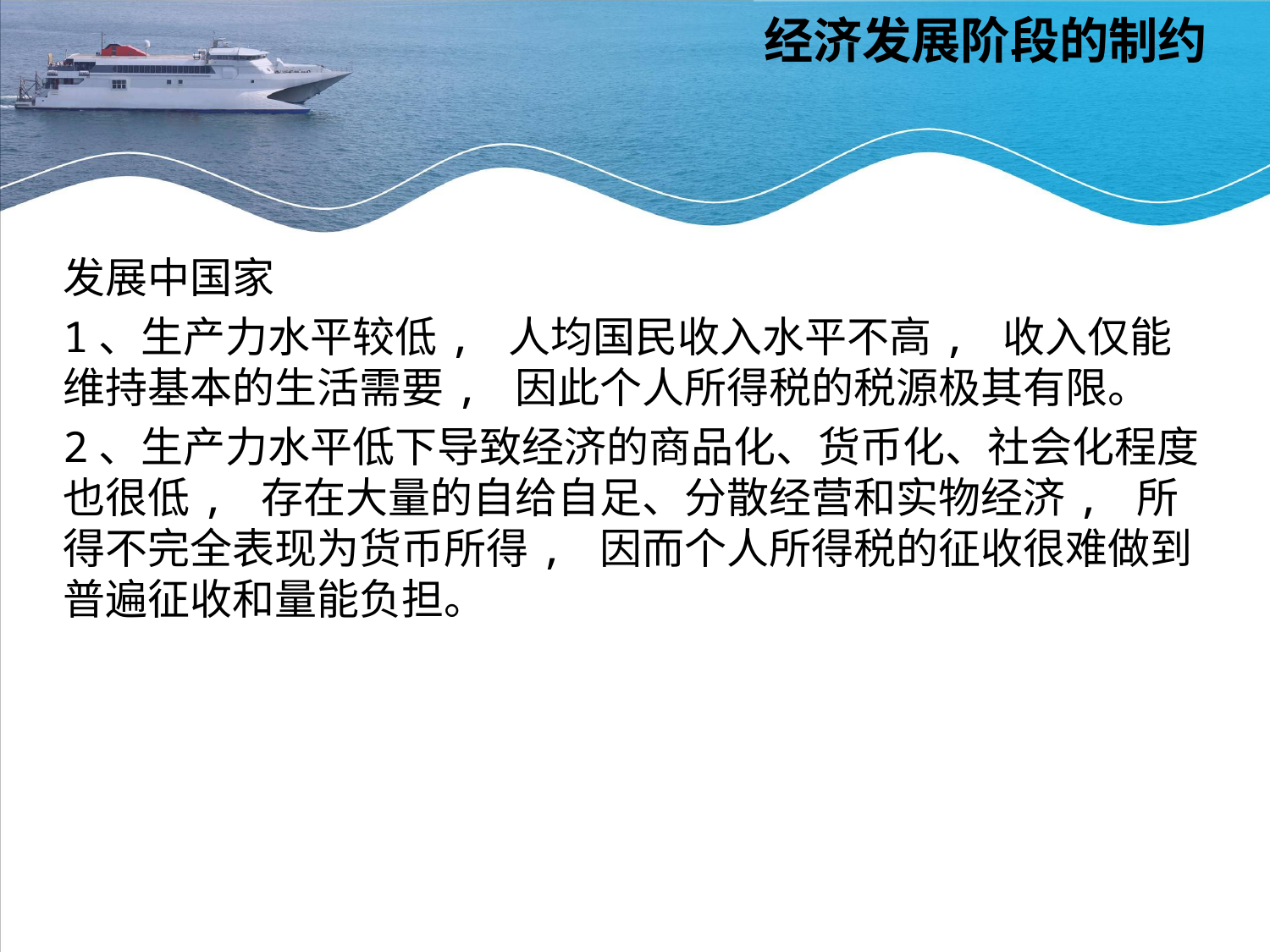

# 经济发展阶段的制约
发展中国家
1、生产力水平较低, 人均国民收入水平不高, 收入仅能维持基本的生活需要, 因此个人所得税的税源极其有限。
2、生产力水平低下导致经济的商品化、货币化、社会化程度也很低, 存在大量的自给自足、分散经营和实物经济, 所得不完全表现为货币所得, 因而个人所得税的征收很难做到普遍征收和量能负担。